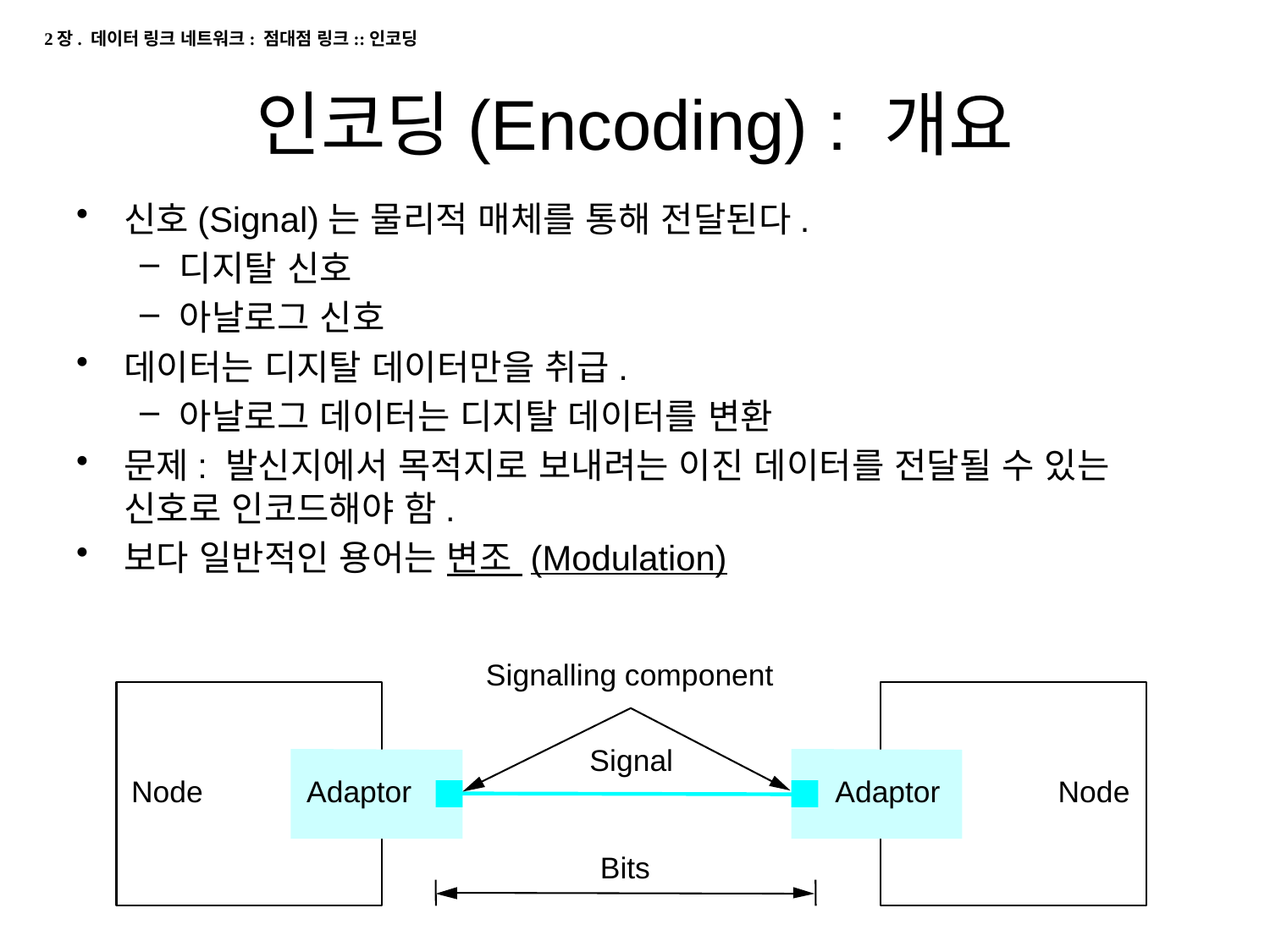

2장. 데이터 링크 네트워크: 점대점 링크::인코딩
# 인코딩(Encoding) : 개요
신호(Signal)는 물리적 매체를 통해 전달된다.
디지탈 신호
아날로그 신호
데이터는 디지탈 데이터만을 취급.
아날로그 데이터는 디지탈 데이터를 변환
문제: 발신지에서 목적지로 보내려는 이진 데이터를 전달될 수 있는 신호로 인코드해야 함.
보다 일반적인 용어는 변조 (Modulation)

Signalling component

Signal

Node
Adaptor
Adaptor
Node

Bits